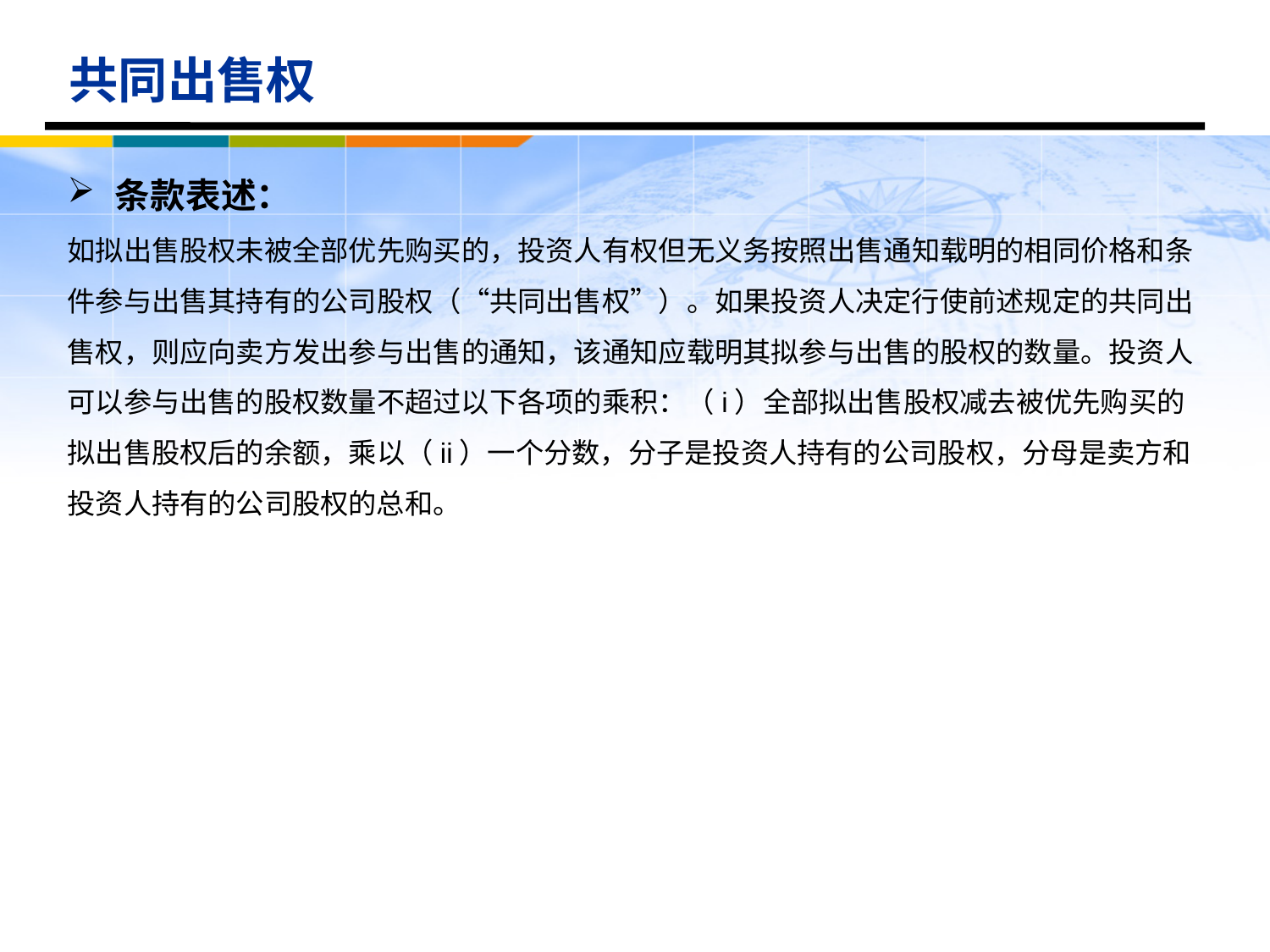

共同出售权
条款表述：
如拟出售股权未被全部优先购买的，投资人有权但无义务按照出售通知载明的相同价格和条件参与出售其持有的公司股权（“共同出售权”）。如果投资人决定行使前述规定的共同出售权，则应向卖方发出参与出售的通知，该通知应载明其拟参与出售的股权的数量。投资人可以参与出售的股权数量不超过以下各项的乘积：（i）全部拟出售股权减去被优先购买的拟出售股权后的余额，乘以（ii）一个分数，分子是投资人持有的公司股权，分母是卖方和投资人持有的公司股权的总和。